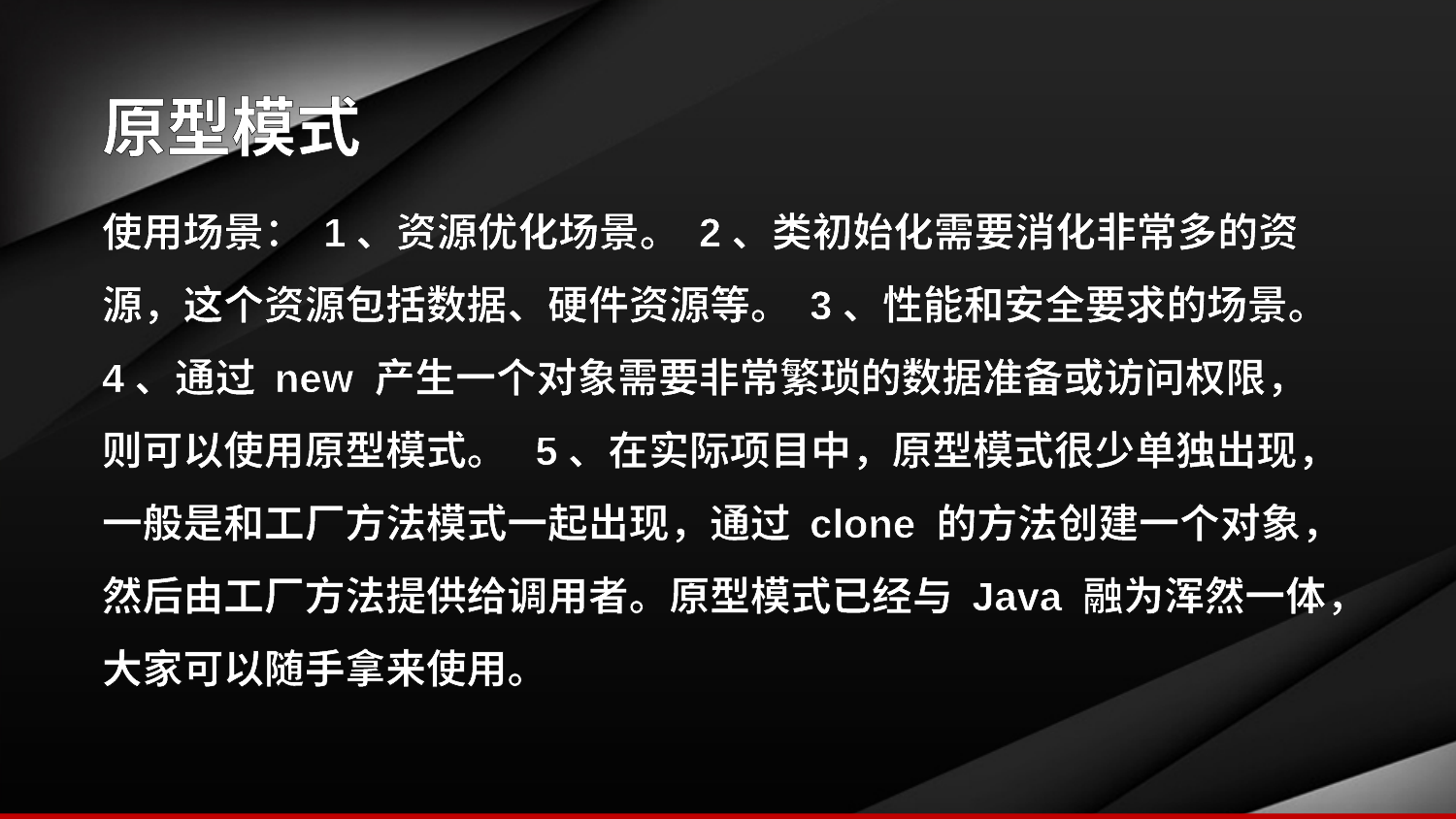

原型模式
使用场景： 1、资源优化场景。 2、类初始化需要消化非常多的资源，这个资源包括数据、硬件资源等。 3、性能和安全要求的场景。 4、通过 new 产生一个对象需要非常繁琐的数据准备或访问权限，则可以使用原型模式。  5、在实际项目中，原型模式很少单独出现，一般是和工厂方法模式一起出现，通过 clone 的方法创建一个对象，然后由工厂方法提供给调用者。原型模式已经与 Java 融为浑然一体，大家可以随手拿来使用。